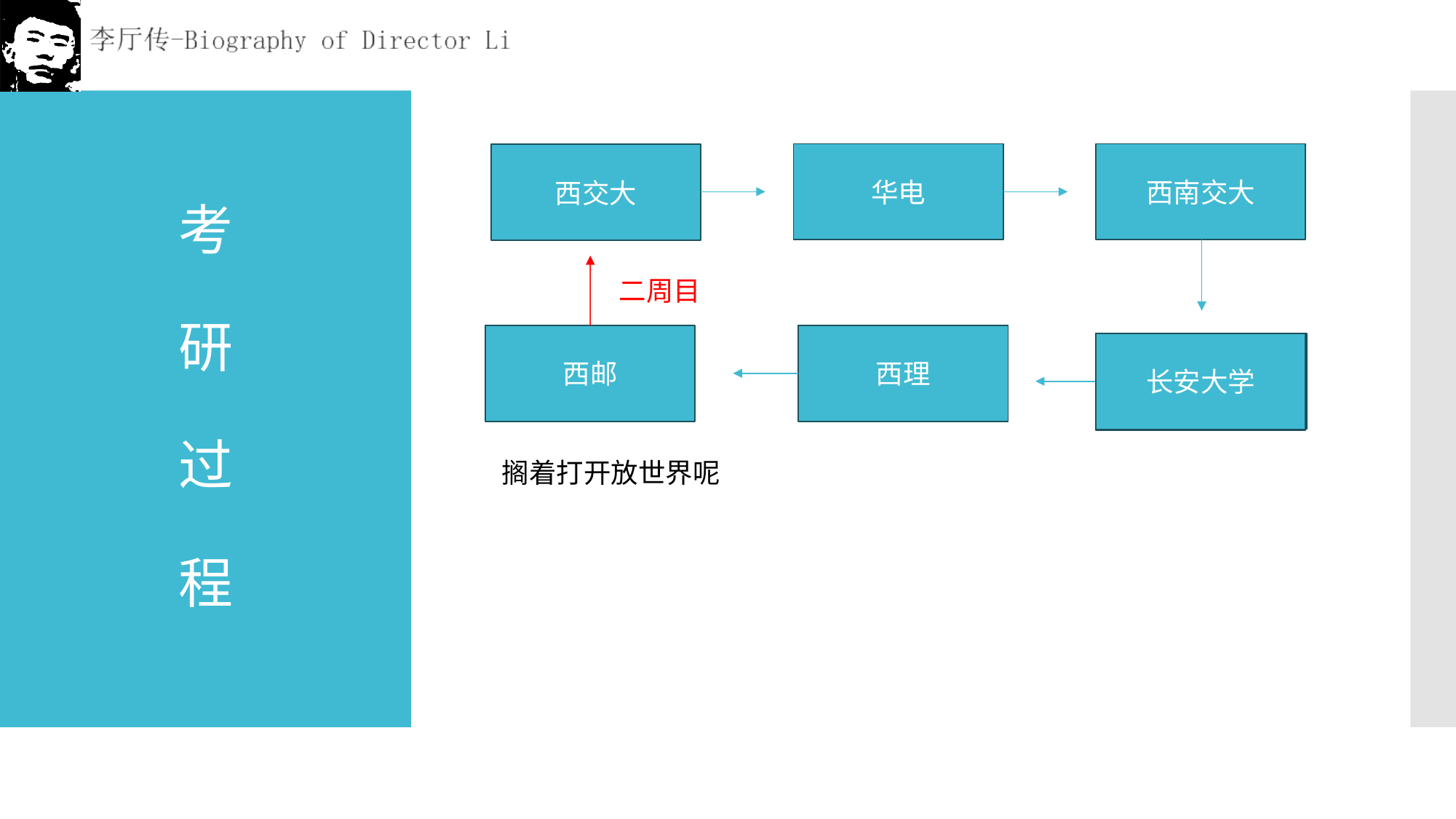

# 考 研 过 程
华电
西南交大
西交大
二周目
西邮
西理
长安大学
长安大学
长安大学
长安大学
搁着打开放世界呢